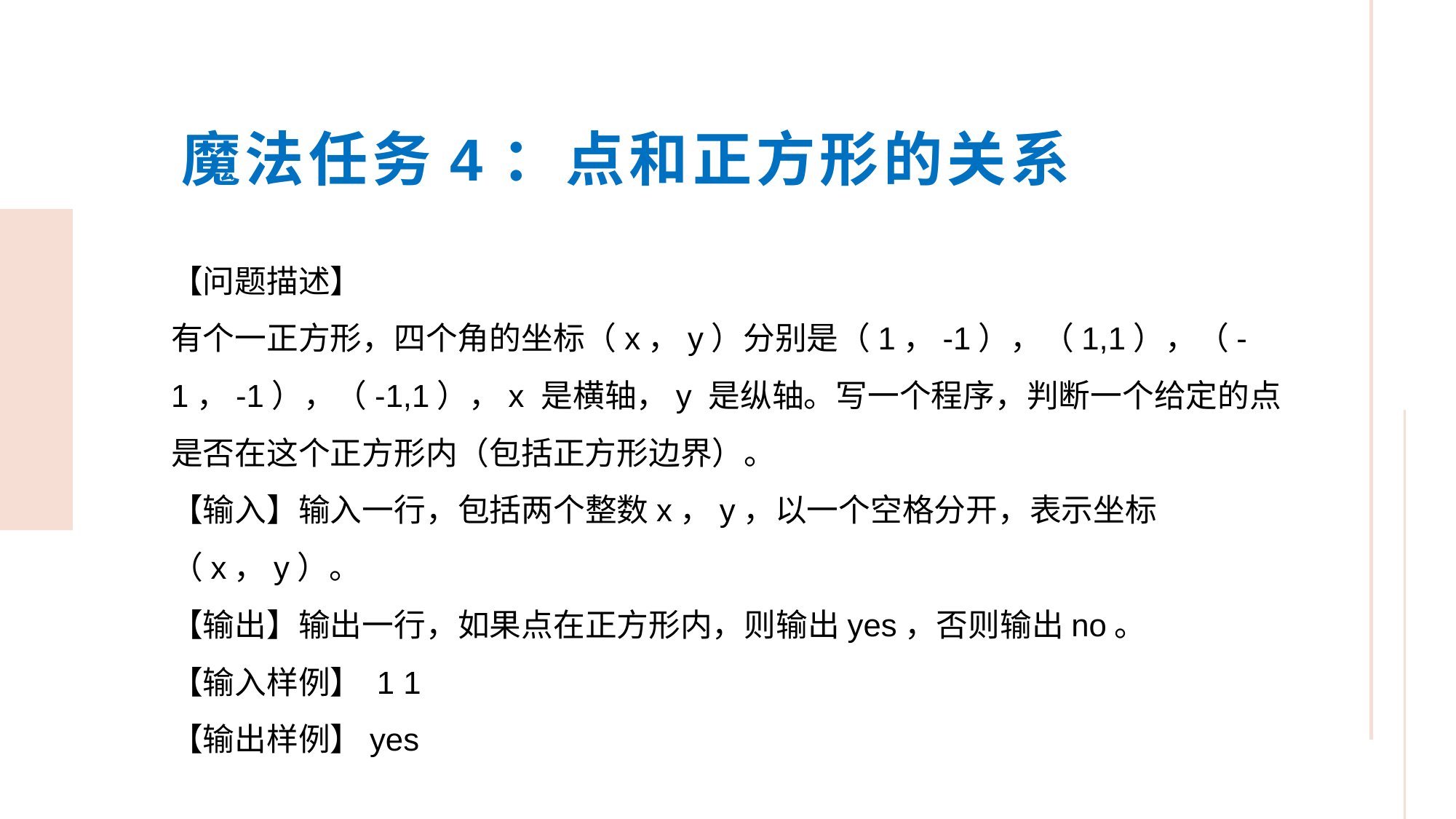

魔法任务4：点和正方形的关系
【问题描述】
有个一正方形，四个角的坐标（x，y）分别是（1，-1），（1,1），（-1，-1），（-1,1），x 是横轴，y 是纵轴。写一个程序，判断一个给定的点是否在这个正方形内（包括正方形边界）。
【输入】输入一行，包括两个整数x，y，以一个空格分开，表示坐标（x，y）。
【输出】输出一行，如果点在正方形内，则输出yes，否则输出no。
【输入样例】 1 1
【输出样例】yes